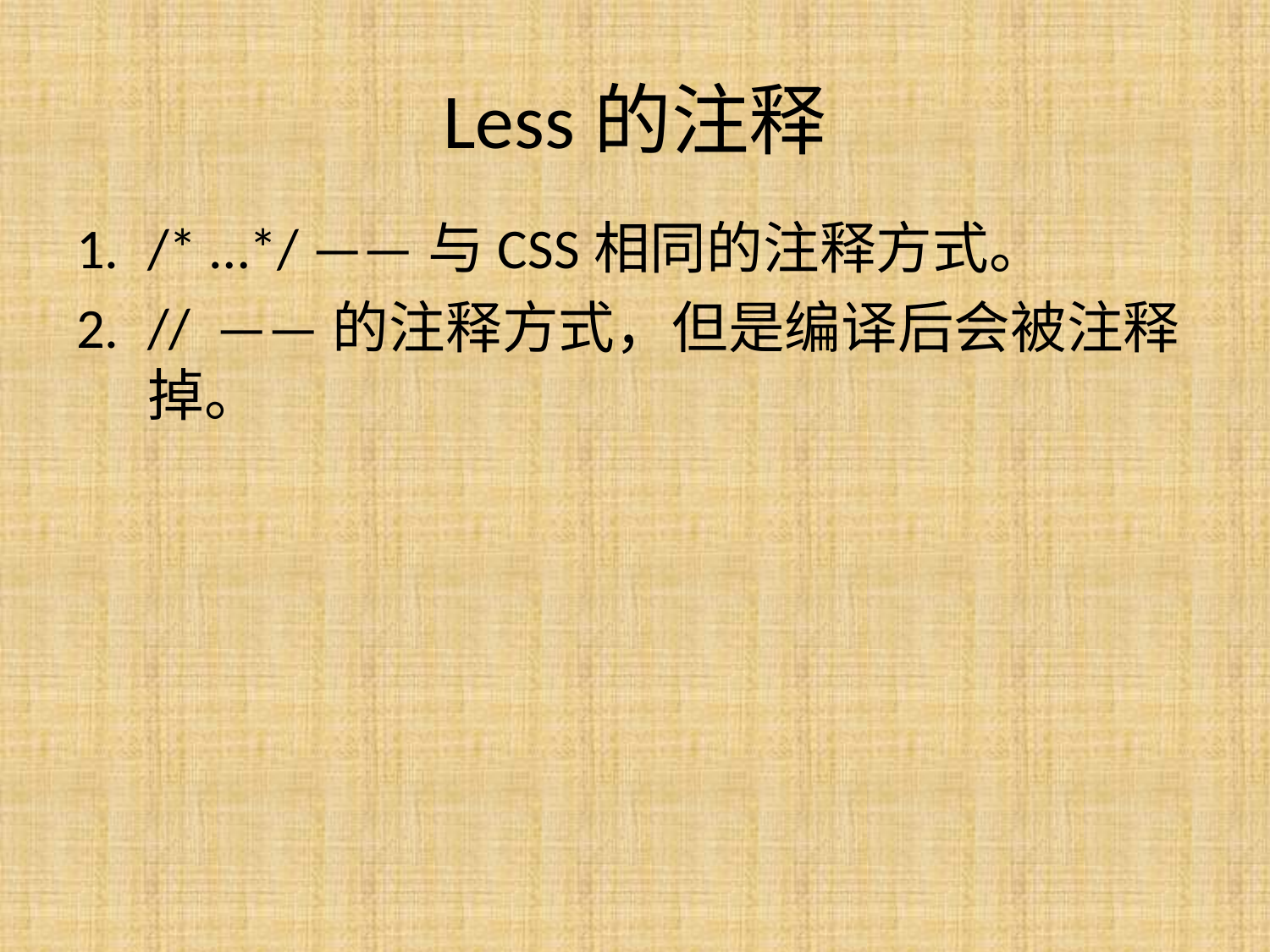

# Less的注释
/* …*/ ——与CSS相同的注释方式。
//  ——的注释方式，但是编译后会被注释掉。